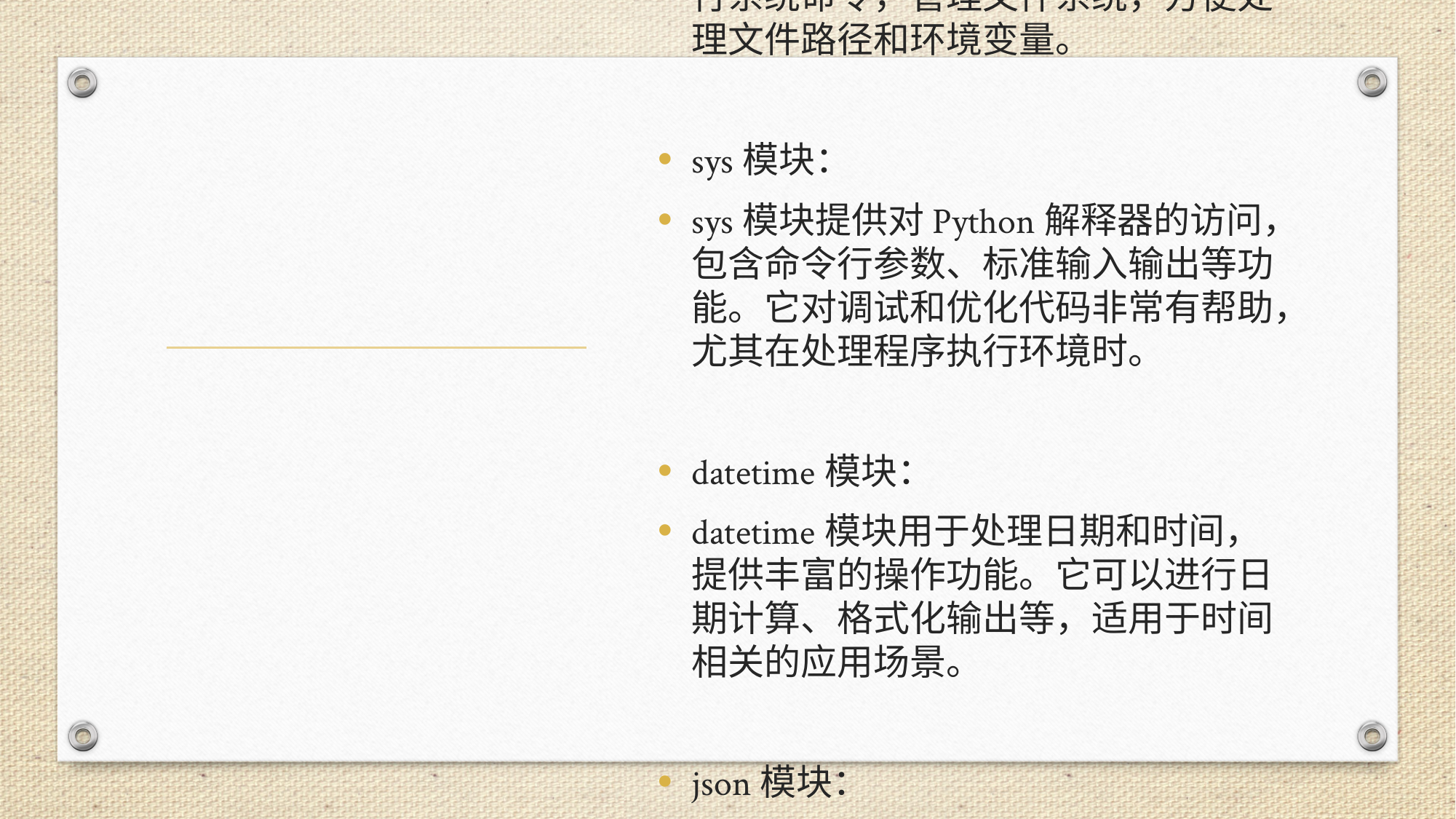

标准库概述：
Python标准库是Python自带的模块集合，提供了多种功能，方便开发者进行各种编程任务。了解标准库可以提高开发效率，减少外部依赖。

os模块：
os模块提供了与操作系统交互的功能，如文件和目录操作。它允许程序员执行系统命令，管理文件系统，方便处理文件路径和环境变量。

sys模块：
sys模块提供对Python解释器的访问，包含命令行参数、标准输入输出等功能。它对调试和优化代码非常有帮助，尤其在处理程序执行环境时。

datetime模块：
datetime模块用于处理日期和时间，提供丰富的操作功能。它可以进行日期计算、格式化输出等，适用于时间相关的应用场景。

json模块：
json模块用于处理JSON数据格式，提供了编码和解码功能。它在数据交换和存储中非常常用，便于实现与Web API的交互。

requests库：
requests是一个流行的第三方库，用于发送HTTP请求，简化网络交互。它提供了简单易用的接口，适合进行API调用和数据抓取。
#